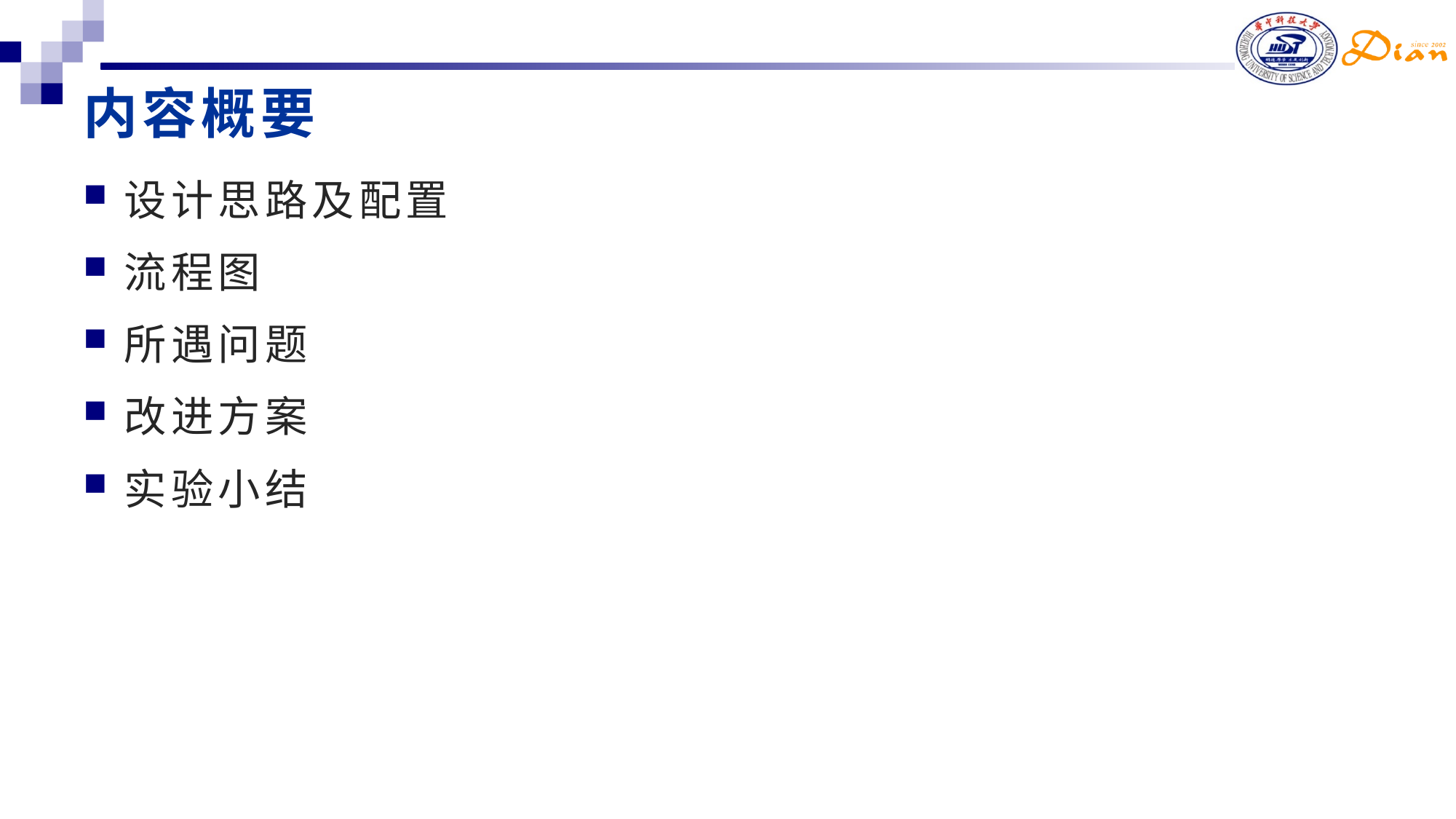

# 内容概要
设计思路及配置
流程图
所遇问题
改进方案
实验小结

2